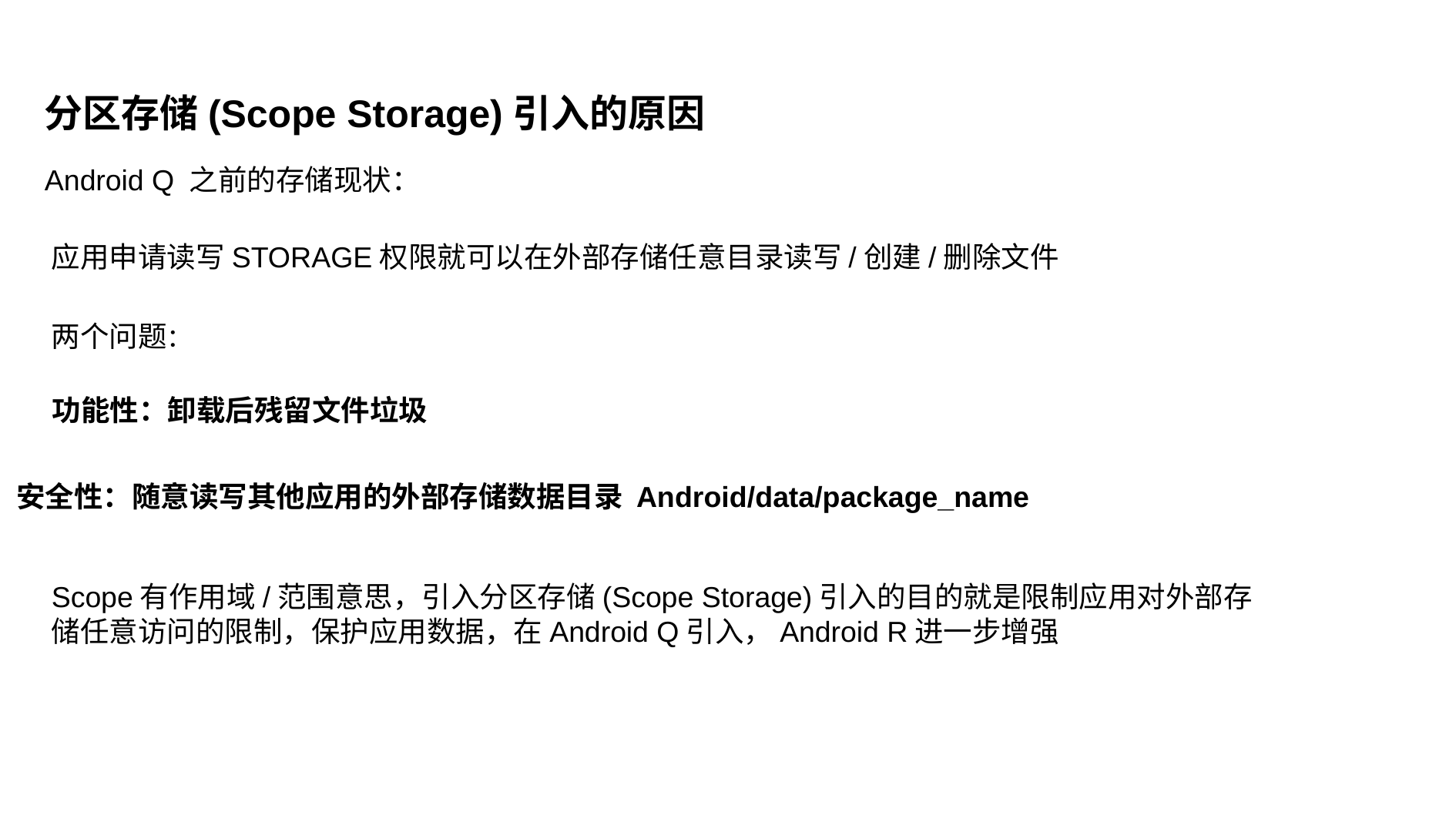

分区存储(Scope Storage)引入的原因
Android Q 之前的存储现状：
应用申请读写STORAGE权限就可以在外部存储任意目录读写/创建/删除文件
两个问题：
功能性：卸载后残留文件垃圾
安全性：随意读写其他应用的外部存储数据目录 Android/data/package_name
Scope有作用域/范围意思，引入分区存储(Scope Storage)引入的目的就是限制应用对外部存储任意访问的限制，保护应用数据，在Android Q引入，Android R进一步增强
3